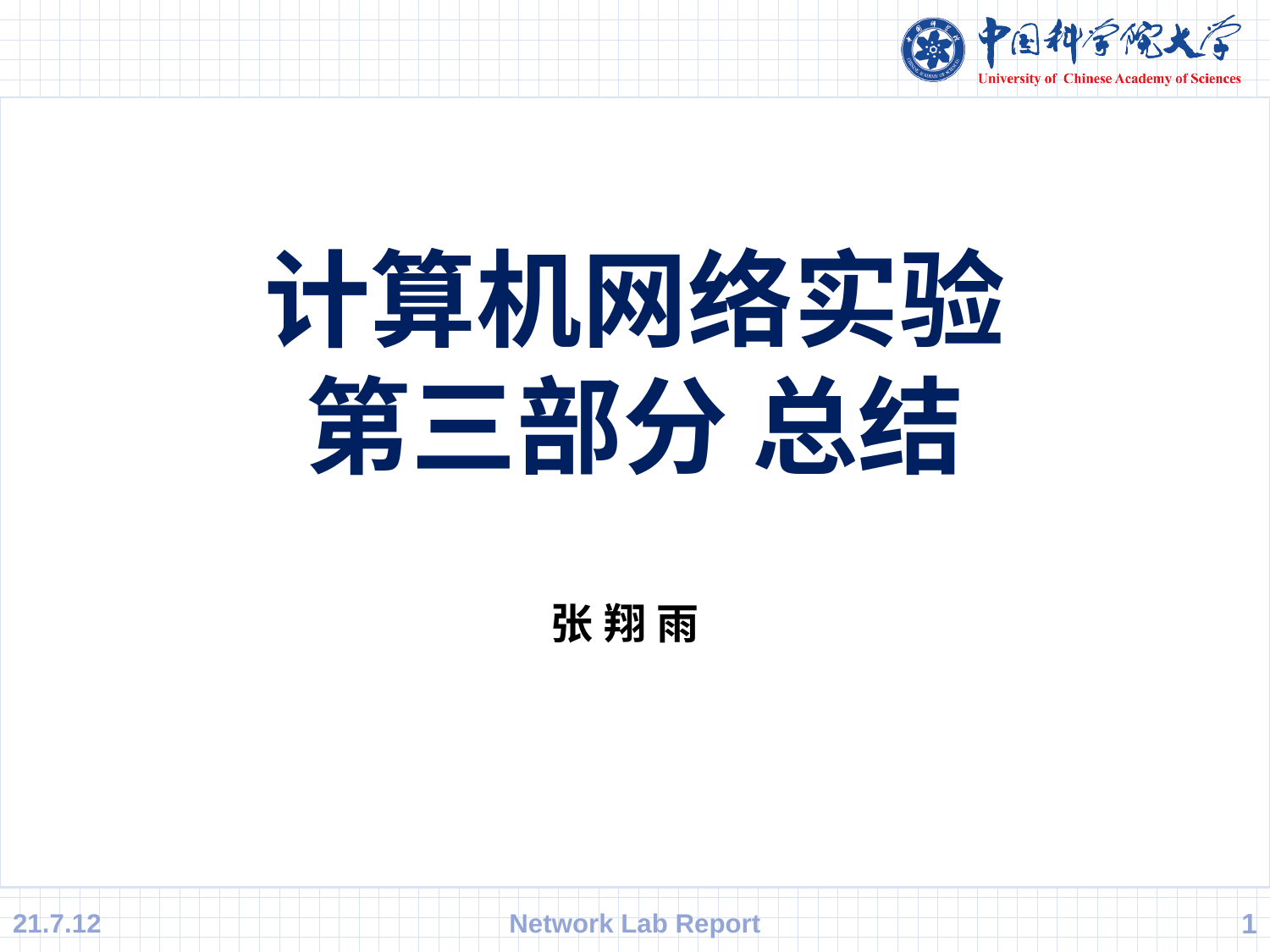

计算机网络实验
第三部分 总结
张翔雨
21.7.12
Network Lab Report
1